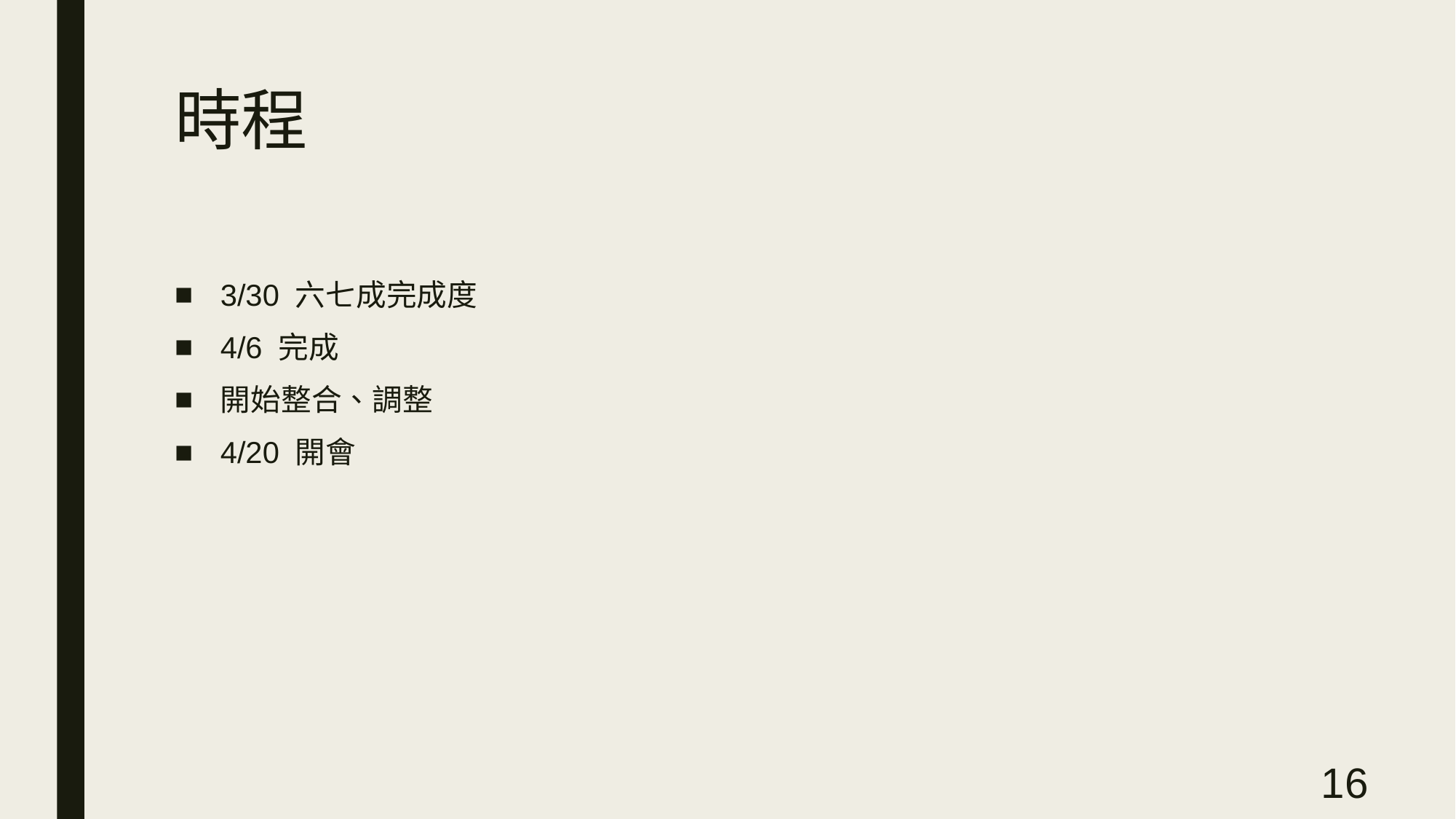

# 時程
3/30 六七成完成度
4/6 完成
開始整合、調整
4/20 開會
16